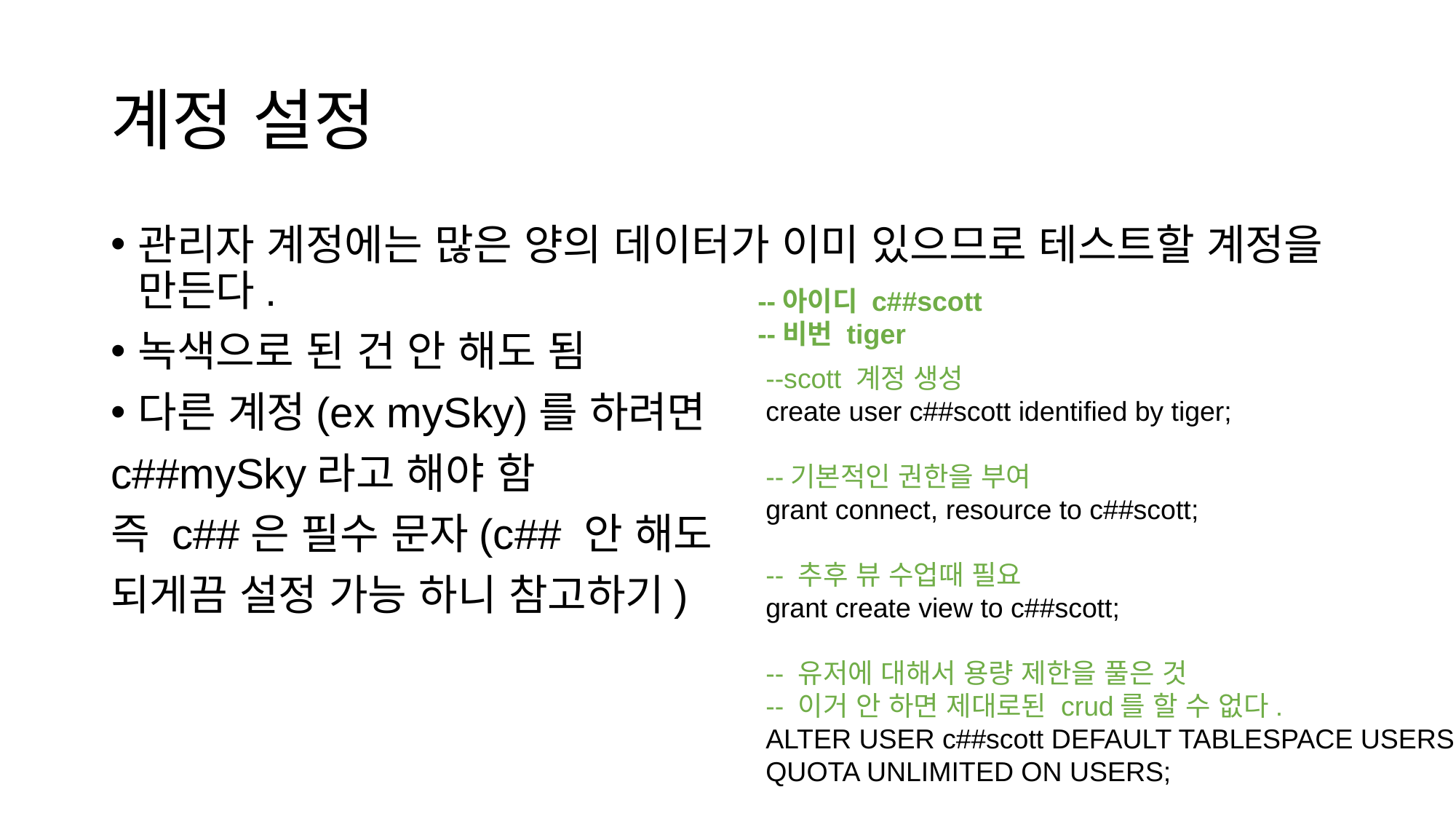

# 계정 설정
관리자 계정에는 많은 양의 데이터가 이미 있으므로 테스트할 계정을 만든다.
녹색으로 된 건 안 해도 됨
다른 계정(ex mySky)를 하려면
c##mySky라고 해야 함
즉 c##은 필수 문자(c## 안 해도
되게끔 설정 가능 하니 참고하기)
--아이디 c##scott
--비번 tiger
--scott 계정 생성
create user c##scott identified by tiger;

--기본적인 권한을 부여
grant connect, resource to c##scott;

-- 추후 뷰 수업때 필요
grant create view to c##scott;

-- 유저에 대해서 용량 제한을 풀은 것
-- 이거 안 하면 제대로된 crud를 할 수 없다.
ALTER USER c##scott DEFAULT TABLESPACE USERS QUOTA UNLIMITED ON USERS;